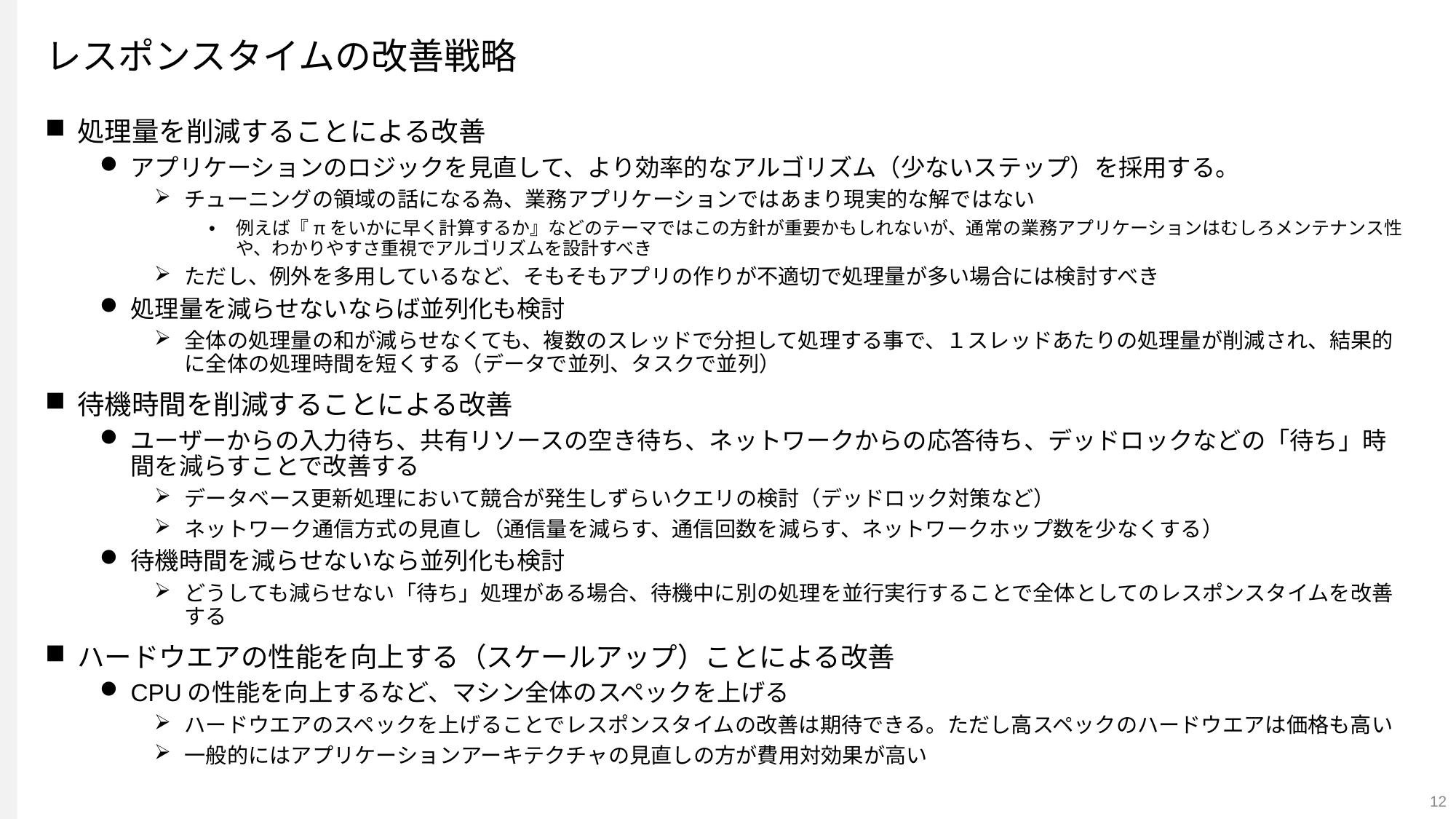

# レスポンスタイムの改善戦略
処理量を削減することによる改善
アプリケーションのロジックを見直して、より効率的なアルゴリズム（少ないステップ）を採用する。
チューニングの領域の話になる為、業務アプリケーションではあまり現実的な解ではない
例えば『πをいかに早く計算するか』などのテーマではこの方針が重要かもしれないが、通常の業務アプリケーションはむしろメンテナンス性や、わかりやすさ重視でアルゴリズムを設計すべき
ただし、例外を多用しているなど、そもそもアプリの作りが不適切で処理量が多い場合には検討すべき
処理量を減らせないならば並列化も検討
全体の処理量の和が減らせなくても、複数のスレッドで分担して処理する事で、１スレッドあたりの処理量が削減され、結果的に全体の処理時間を短くする（データで並列、タスクで並列）
待機時間を削減することによる改善
ユーザーからの入力待ち、共有リソースの空き待ち、ネットワークからの応答待ち、デッドロックなどの「待ち」時間を減らすことで改善する
データベース更新処理において競合が発生しずらいクエリの検討（デッドロック対策など）
ネットワーク通信方式の見直し（通信量を減らす、通信回数を減らす、ネットワークホップ数を少なくする）
待機時間を減らせないなら並列化も検討
どうしても減らせない「待ち」処理がある場合、待機中に別の処理を並行実行することで全体としてのレスポンスタイムを改善する
ハードウエアの性能を向上する（スケールアップ）ことによる改善
CPUの性能を向上するなど、マシン全体のスペックを上げる
ハードウエアのスペックを上げることでレスポンスタイムの改善は期待できる。ただし高スペックのハードウエアは価格も高い
一般的にはアプリケーションアーキテクチャの見直しの方が費用対効果が高い
12